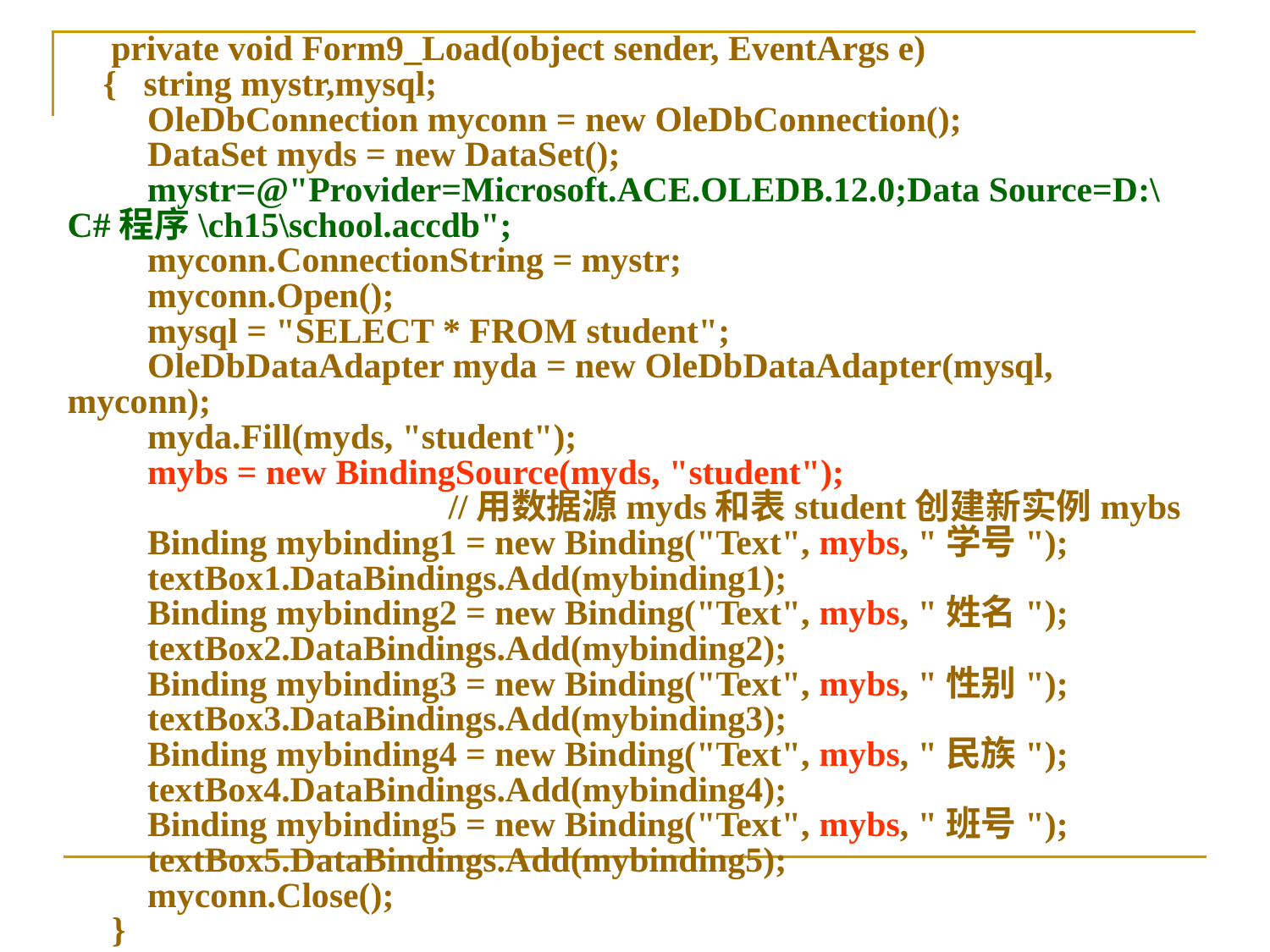

private void Form9_Load(object sender, EventArgs e)
    {   string mystr,mysql;
         OleDbConnection myconn = new OleDbConnection();
         DataSet myds = new DataSet();
         mystr=@"Provider=Microsoft.ACE.OLEDB.12.0;Data Source=D:\C#程序\ch15\school.accdb";
         myconn.ConnectionString = mystr;
         myconn.Open();
         mysql = "SELECT * FROM student";
         OleDbDataAdapter myda = new OleDbDataAdapter(mysql, myconn);
         myda.Fill(myds, "student");
         mybs = new BindingSource(myds, "student");
			//用数据源myds和表student创建新实例mybs
         Binding mybinding1 = new Binding("Text", mybs, "学号");
         textBox1.DataBindings.Add(mybinding1);
         Binding mybinding2 = new Binding("Text", mybs, "姓名");
         textBox2.DataBindings.Add(mybinding2);
         Binding mybinding3 = new Binding("Text", mybs, "性别");
         textBox3.DataBindings.Add(mybinding3);
         Binding mybinding4 = new Binding("Text", mybs, "民族");
         textBox4.DataBindings.Add(mybinding4);
         Binding mybinding5 = new Binding("Text", mybs, "班号");
         textBox5.DataBindings.Add(mybinding5);
         myconn.Close();
     }